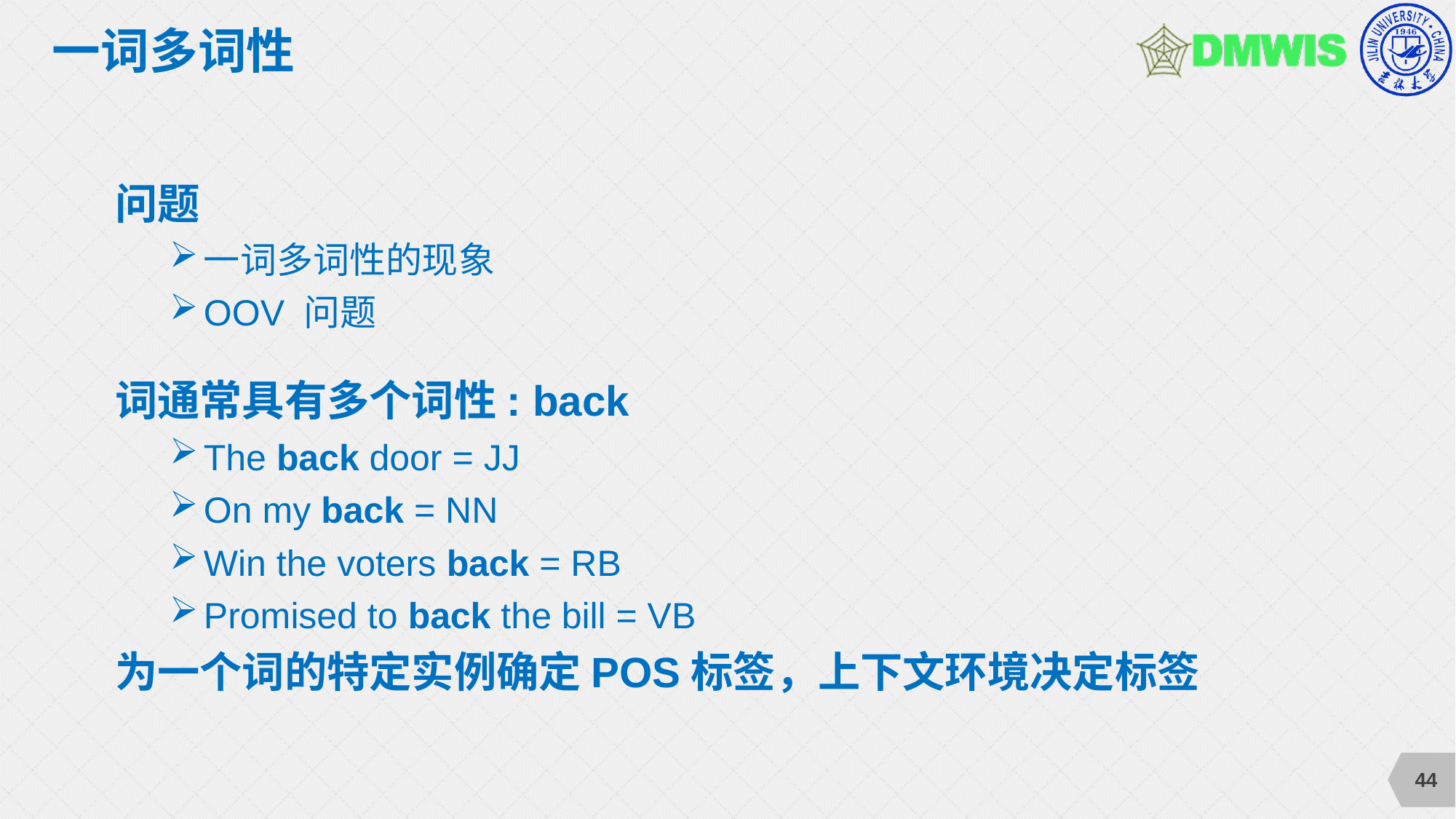

# 一词多词性

问题
一词多词性的现象
OOV 问题
词通常具有多个词性: back
The back door = JJ
On my back = NN
Win the voters back = RB
Promised to back the bill = VB
为一个词的特定实例确定POS标签，上下文环境决定标签
44